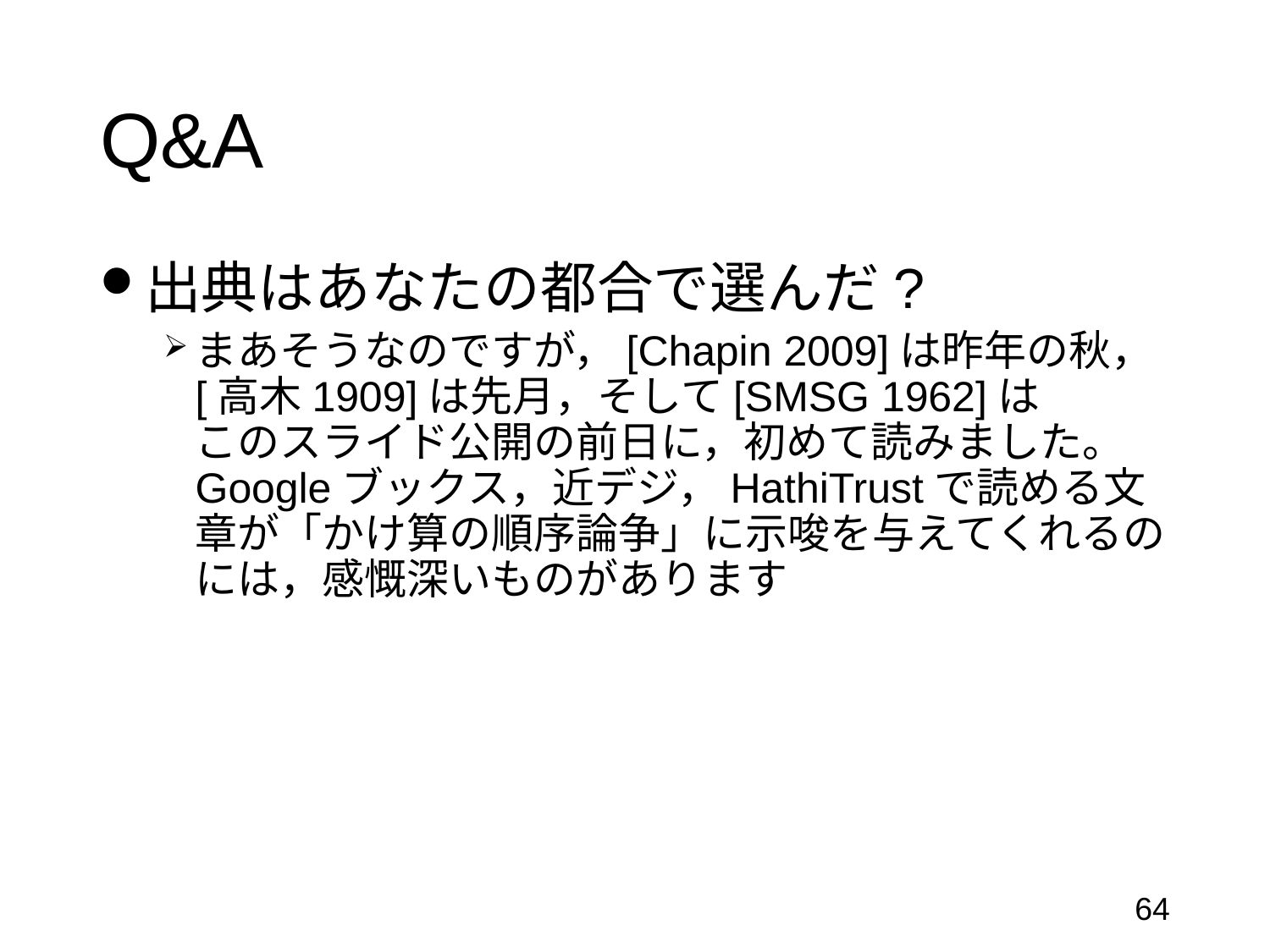

# Q&A
出典はあなたの都合で選んだ?
まあそうなのですが，[Chapin 2009]は昨年の秋，[高木1909]は先月，そして[SMSG 1962]は
このスライド公開の前日に，初めて読みました。
Googleブックス，近デジ，HathiTrustで読める文章が「かけ算の順序論争」に示唆を与えてくれるのには，感慨深いものがあります
64